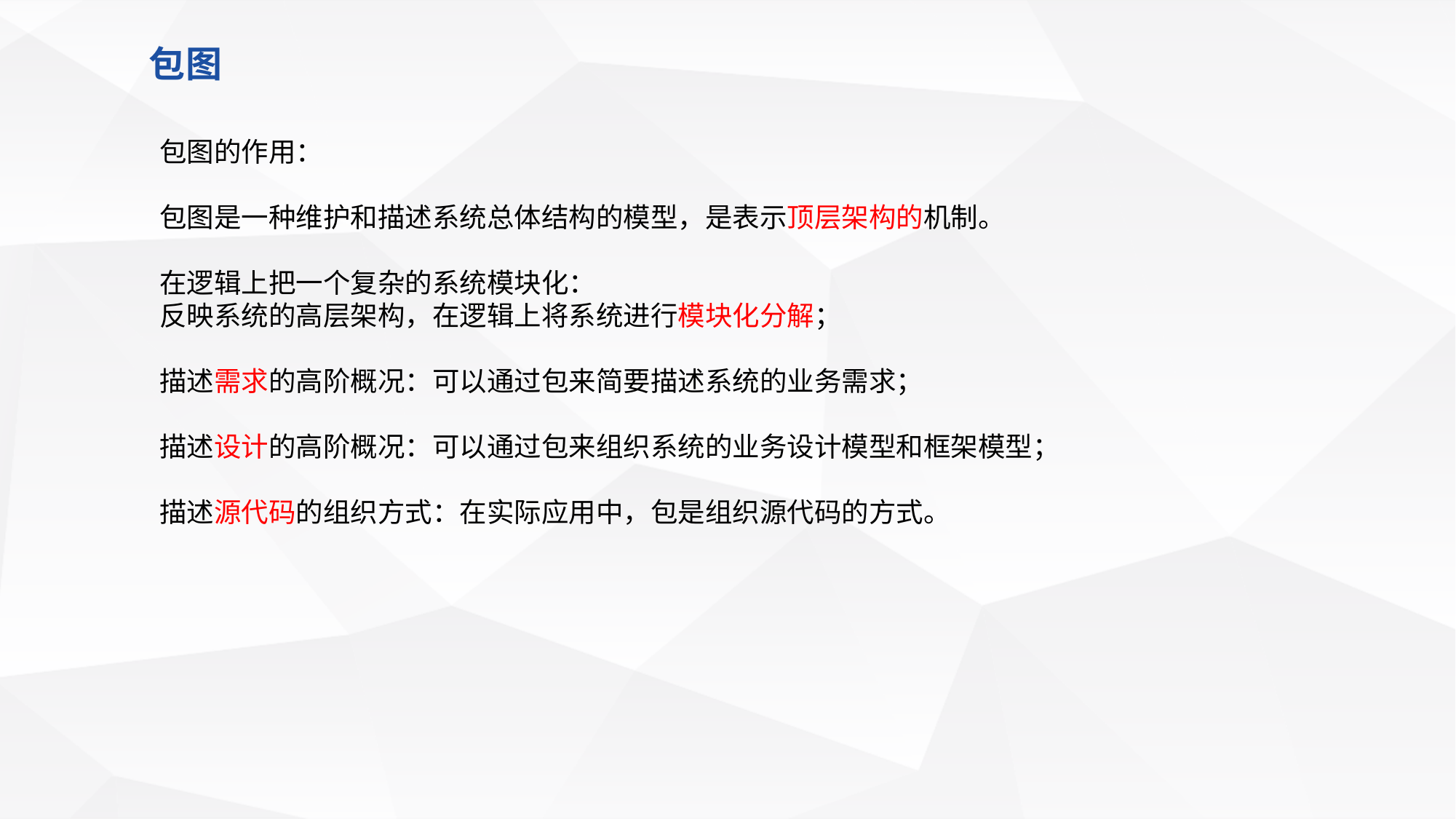

包图
包图的作用：

包图是一种维护和描述系统总体结构的模型，是表示顶层架构的机制。

在逻辑上把一个复杂的系统模块化：
反映系统的高层架构，在逻辑上将系统进行模块化分解；

描述需求的高阶概况：可以通过包来简要描述系统的业务需求；

描述设计的高阶概况：可以通过包来组织系统的业务设计模型和框架模型；

描述源代码的组织方式：在实际应用中，包是组织源代码的方式。